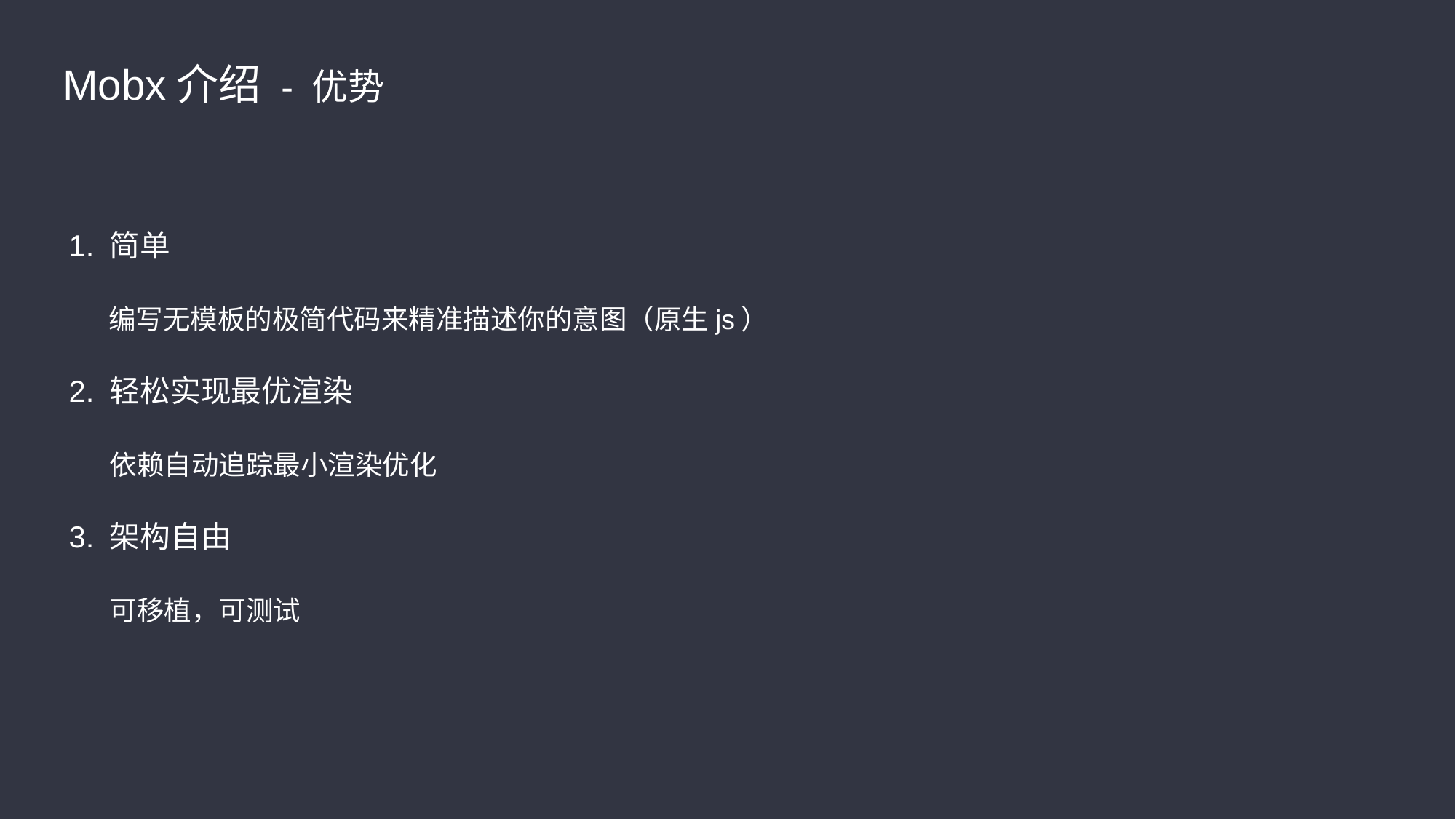

Mobx介绍 - 优势
1. 简单

     编写无模板的极简代码来精准描述你的意图（原生js）

2. 轻松实现最优渲染

     依赖自动追踪最小渲染优化

3. 架构自由

     可移植，可测试